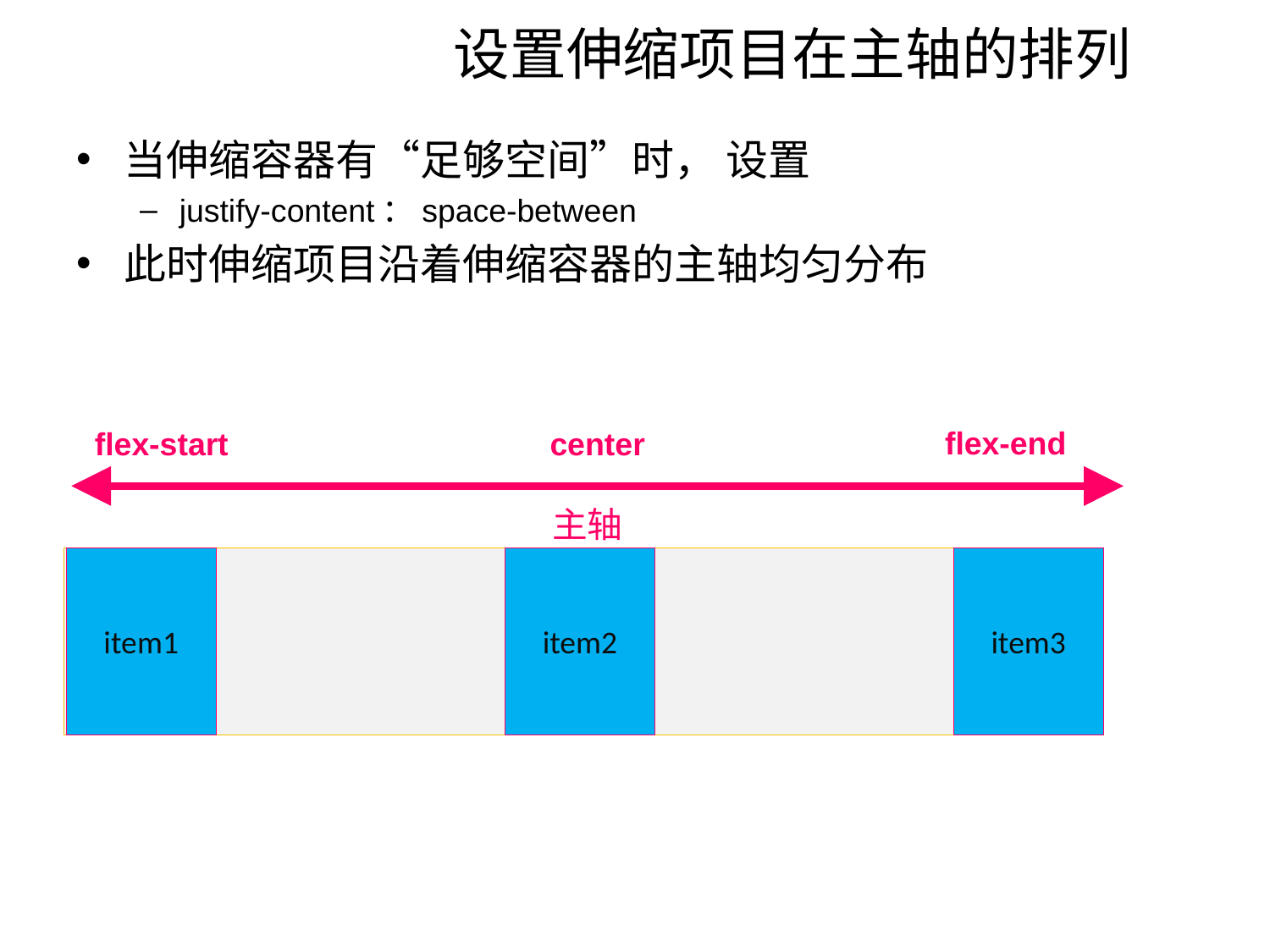

# 设置伸缩项目在主轴的排列
当伸缩容器有“足够空间”时， 设置
justify-content：space-between
此时伸缩项目沿着伸缩容器的主轴均匀分布
flex-end
flex-start
center
主轴

item1
item2
item3